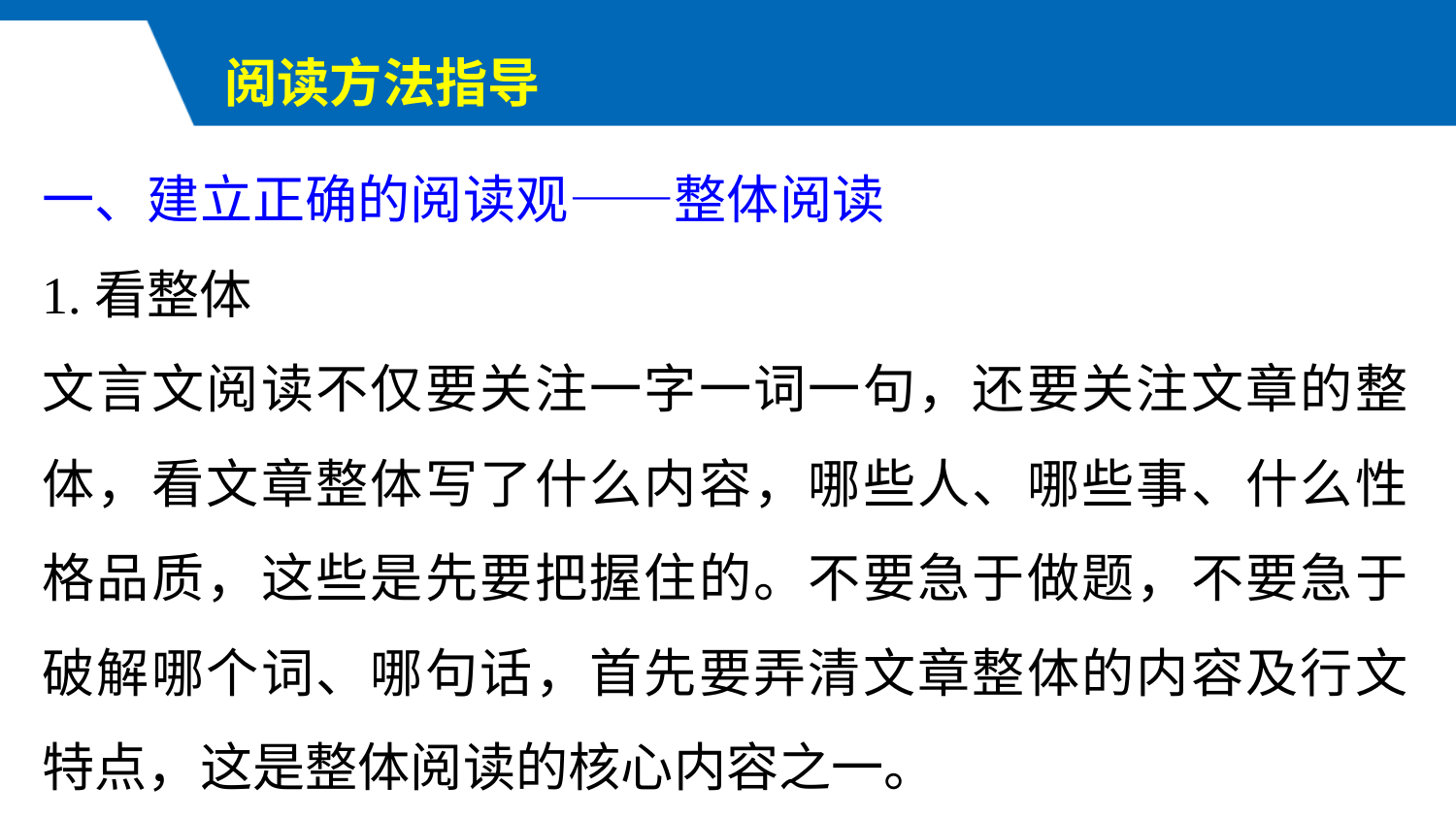

阅读方法指导
一、建立正确的阅读观——整体阅读
1.看整体
文言文阅读不仅要关注一字一词一句，还要关注文章的整体，看文章整体写了什么内容，哪些人、哪些事、什么性格品质，这些是先要把握住的。不要急于做题，不要急于破解哪个词、哪句话，首先要弄清文章整体的内容及行文特点，这是整体阅读的核心内容之一。